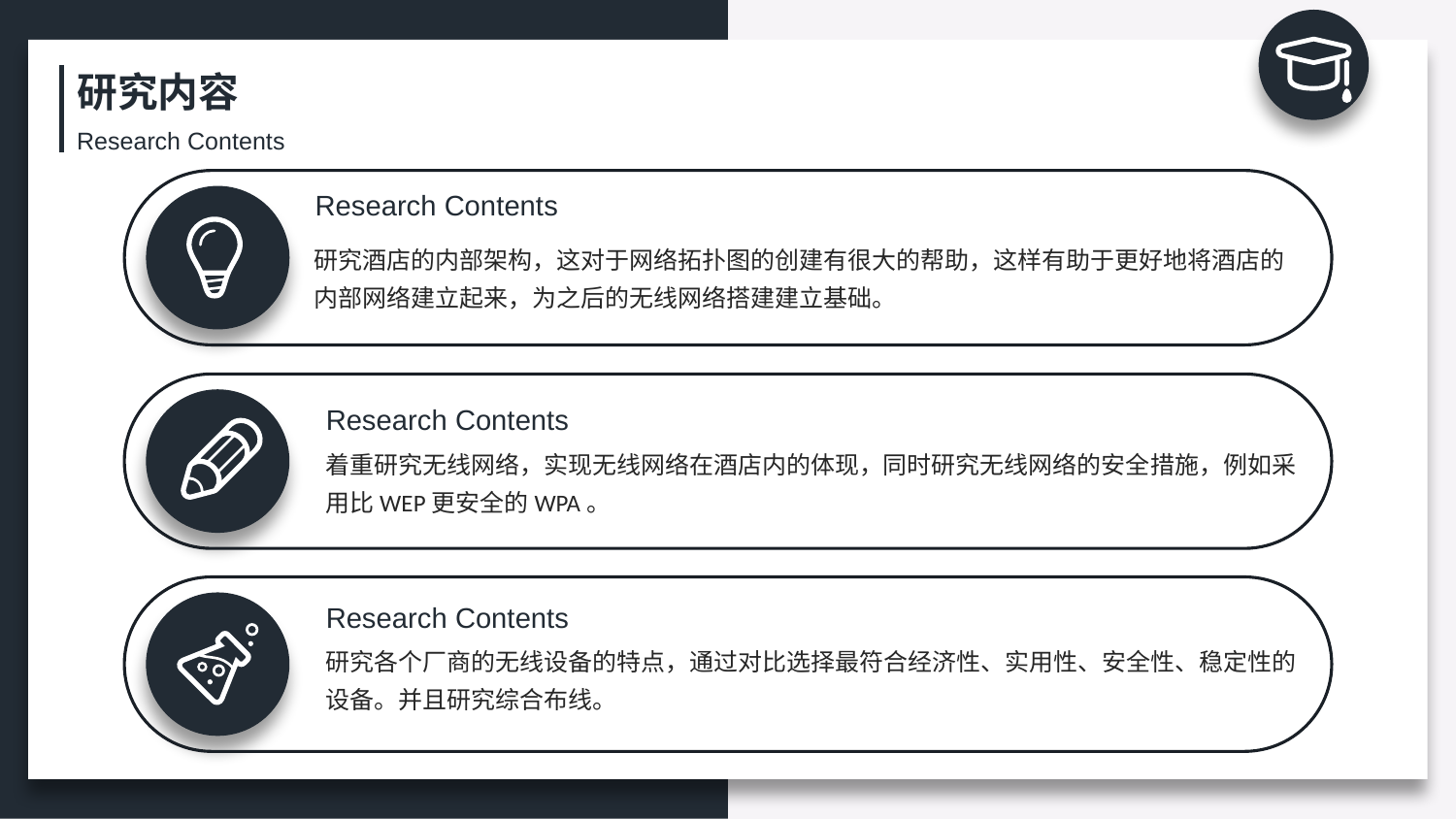

研究内容
Research Contents

Research Contents

研究酒店的内部架构，这对于网络拓扑图的创建有很大的帮助，这样有助于更好地将酒店的内部网络建立起来，为之后的无线网络搭建建立基础。

Research Contents

着重研究无线网络，实现无线网络在酒店内的体现，同时研究无线网络的安全措施，例如采用比WEP更安全的WPA。

Research Contents

研究各个厂商的无线设备的特点，通过对比选择最符合经济性、实用性、安全性、稳定性的设备。并且研究综合布线。